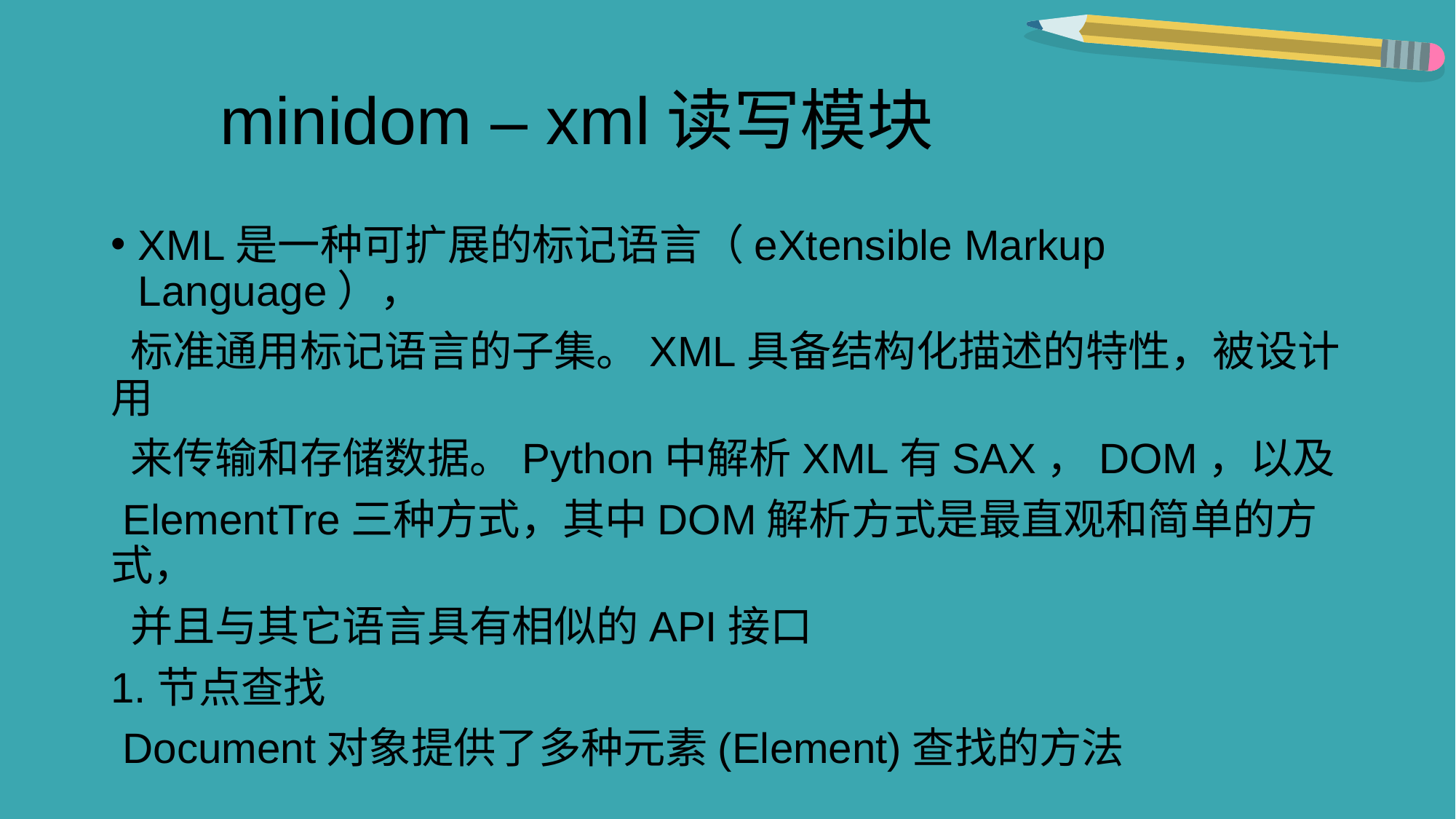

# minidom – xml读写模块
XML是一种可扩展的标记语言（eXtensible Markup Language），
 标准通用标记语言的子集。XML具备结构化描述的特性，被设计用
 来传输和存储数据。Python中解析XML有SAX，DOM，以及
 ElementTre三种方式，其中DOM解析方式是最直观和简单的方式，
 并且与其它语言具有相似的API接口
1.节点查找
 Document对象提供了多种元素(Element)查找的方法